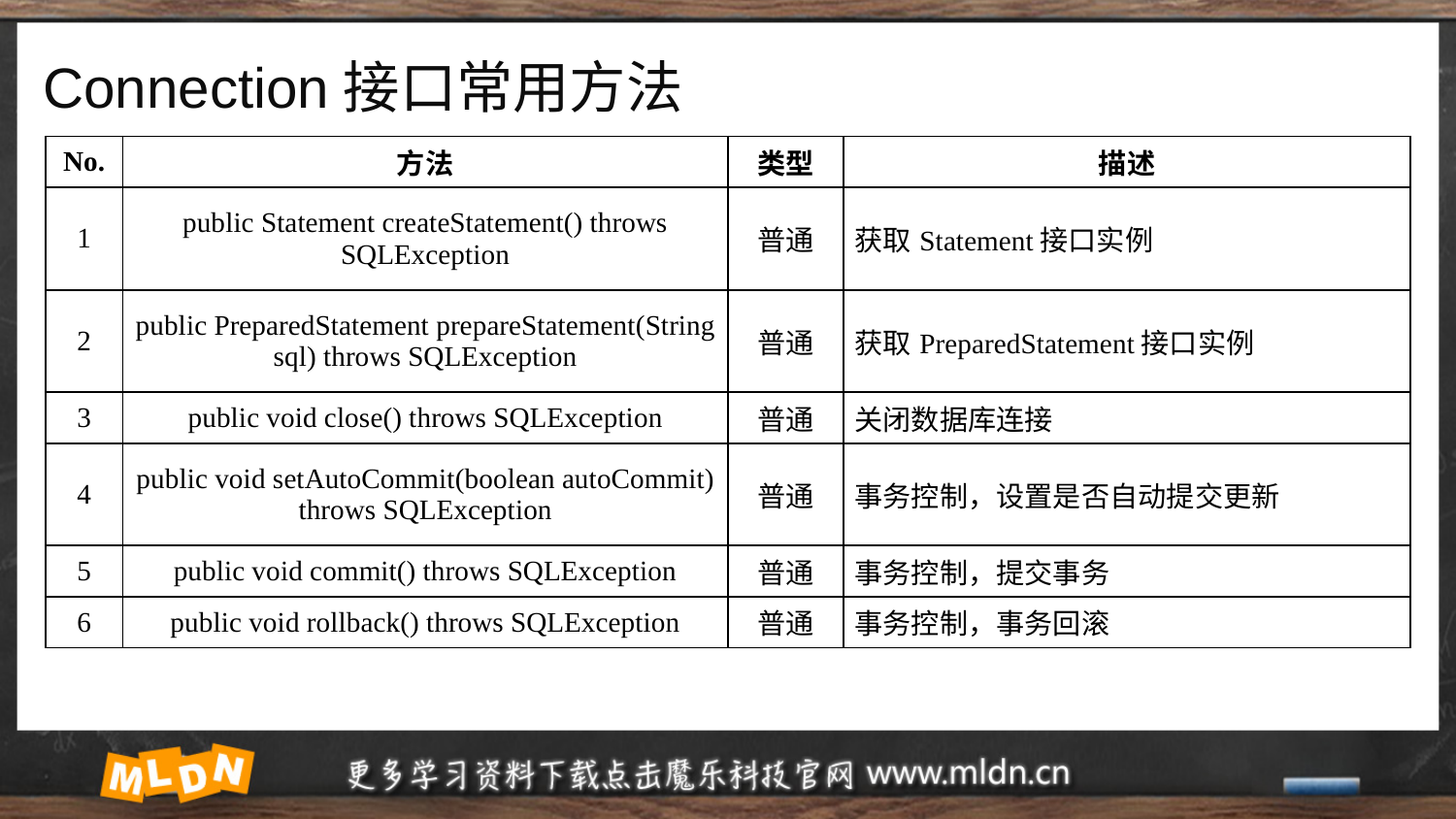

# Connection接口常用方法
| No. | 方法 | 类型 | 描述 |
| --- | --- | --- | --- |
| 1 | public Statement createStatement() throws SQLException | 普通 | 获取Statement接口实例 |
| 2 | public PreparedStatement prepareStatement​(String sql) throws SQLException | 普通 | 获取PreparedStatement接口实例 |
| 3 | public void close() throws SQLException | 普通 | 关闭数据库连接 |
| 4 | public void setAutoCommit​(boolean autoCommit) throws SQLException | 普通 | 事务控制，设置是否自动提交更新 |
| 5 | public void commit() throws SQLException | 普通 | 事务控制，提交事务 |
| 6 | public void rollback() throws SQLException | 普通 | 事务控制，事务回滚 |